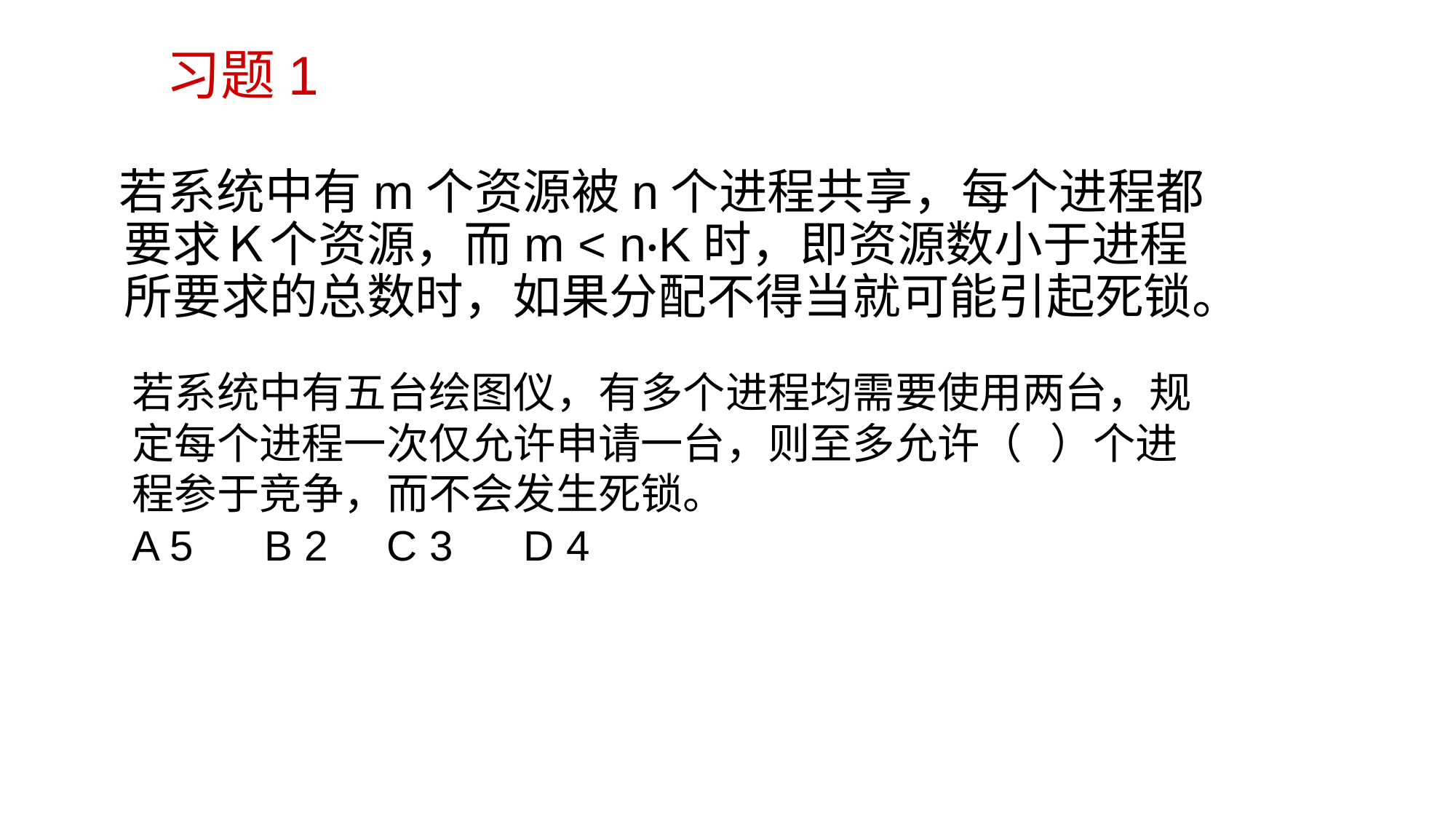

习题1
 若系统中有m个资源被n个进程共享，每个进程都要求Ｋ个资源，而m < n·K时，即资源数小于进程所要求的总数时，如果分配不得当就可能引起死锁。
若系统中有五台绘图仪，有多个进程均需要使用两台，规定每个进程一次仅允许申请一台，则至多允许（   ）个进程参于竞争，而不会发生死锁。
A 5      B 2     C 3      D 4